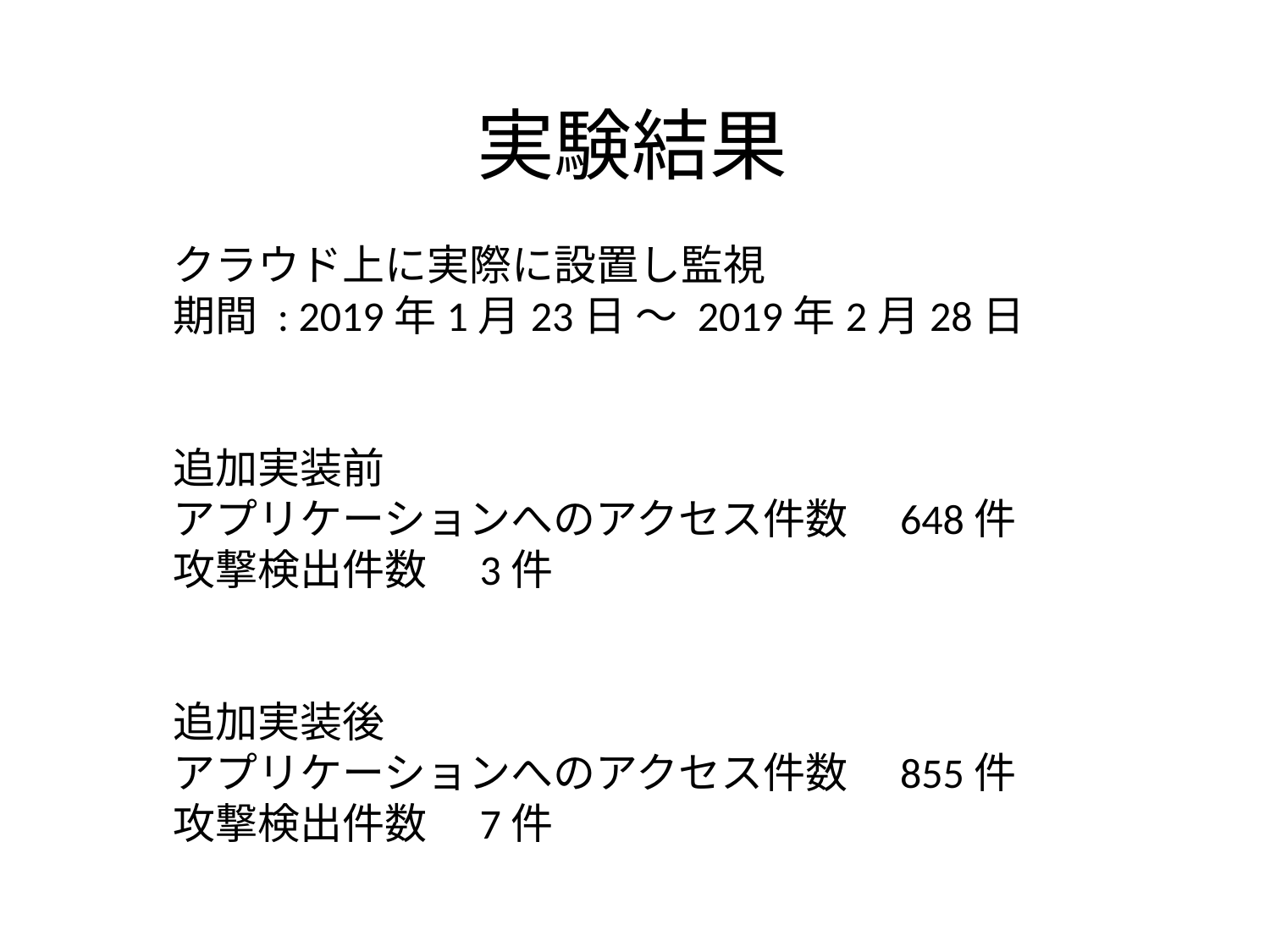

実験結果
クラウド上に実際に設置し監視
期間 : 2019年1月23日 〜 2019年2月28日

追加実装前
アプリケーションへのアクセス件数　648件
攻撃検出件数　3件

追加実装後
アプリケーションへのアクセス件数　855件
攻撃検出件数　7件